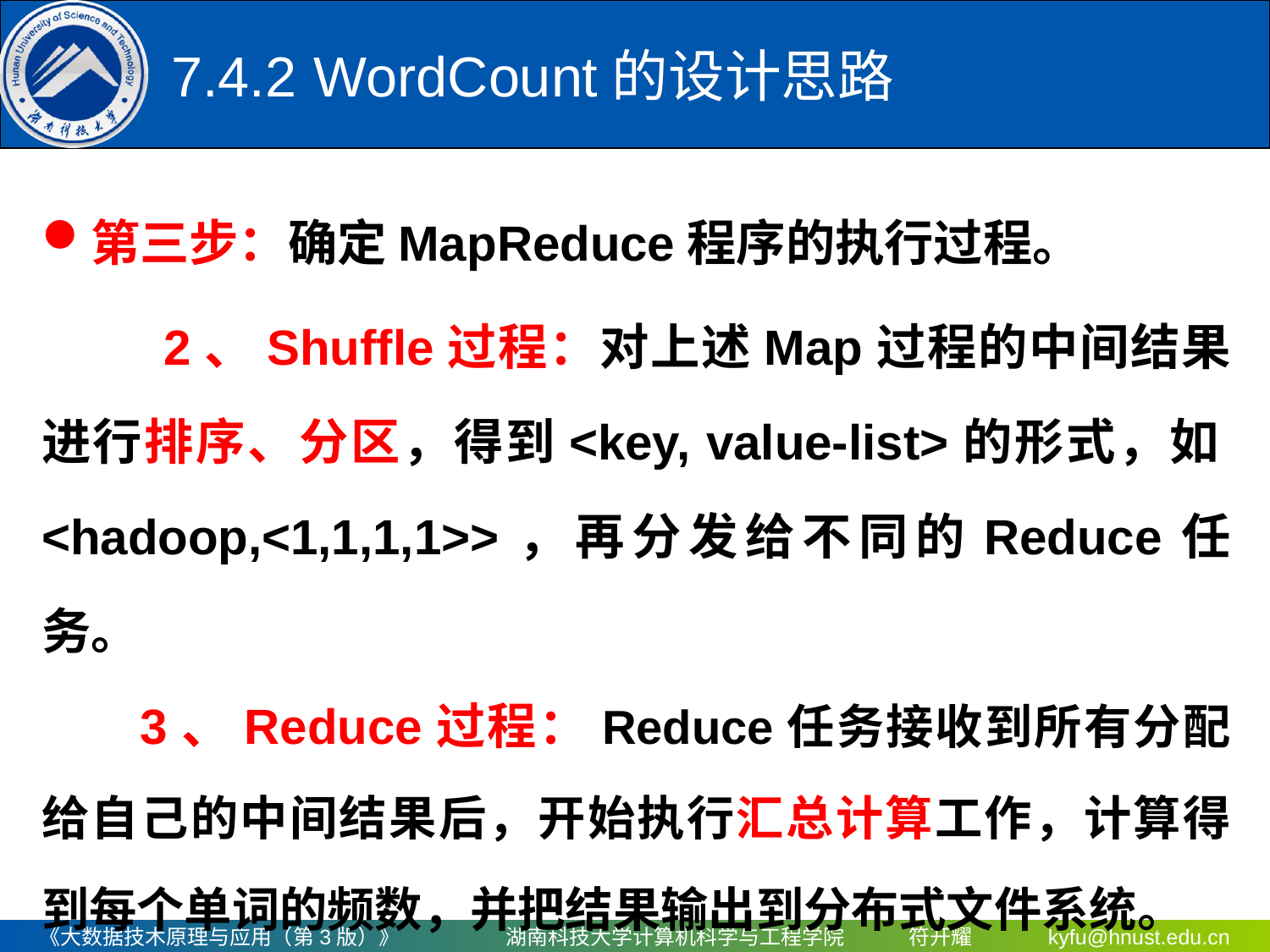

# 7.4.2	 WordCount的设计思路
第三步：确定MapReduce程序的执行过程。
        2、Shuffle过程：对上述Map过程的中间结果进行排序、分区，得到<key, value-list>的形式，如<hadoop,<1,1,1,1>>，再分发给不同的Reduce任务。
3、Reduce过程：Reduce任务接收到所有分配给自己的中间结果后，开始执行汇总计算工作，计算得到每个单词的频数，并把结果输出到分布式文件系统。